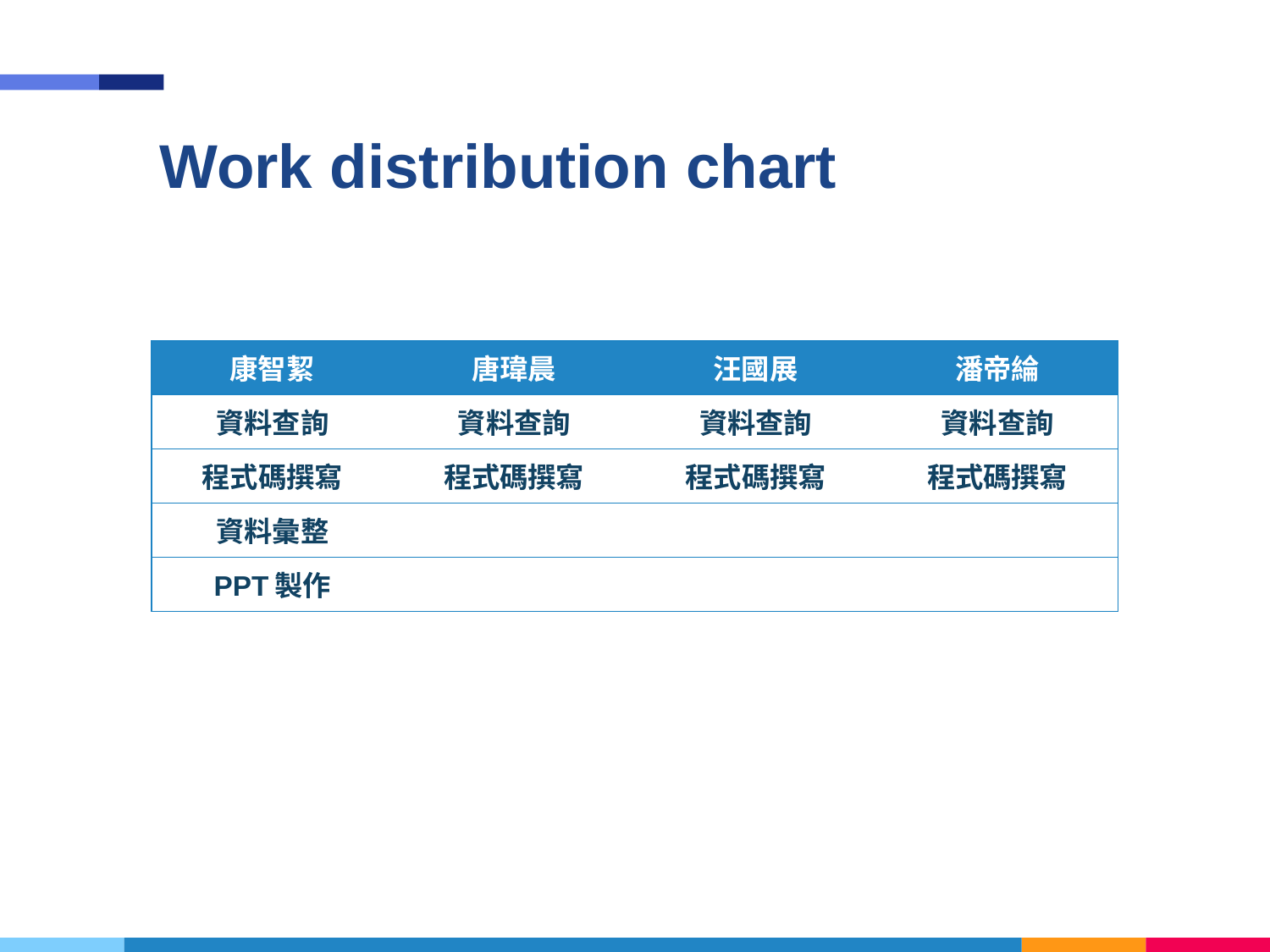

Work distribution chart
| 康智絜 | 唐瑋晨 | 汪國展 | 潘帝綸 |
| --- | --- | --- | --- |
| 資料查詢 | 資料查詢 | 資料查詢 | 資料查詢 |
| 程式碼撰寫 | 程式碼撰寫 | 程式碼撰寫 | 程式碼撰寫 |
| 資料彙整 |  |  |  |
| PPT製作 |  |  |  |